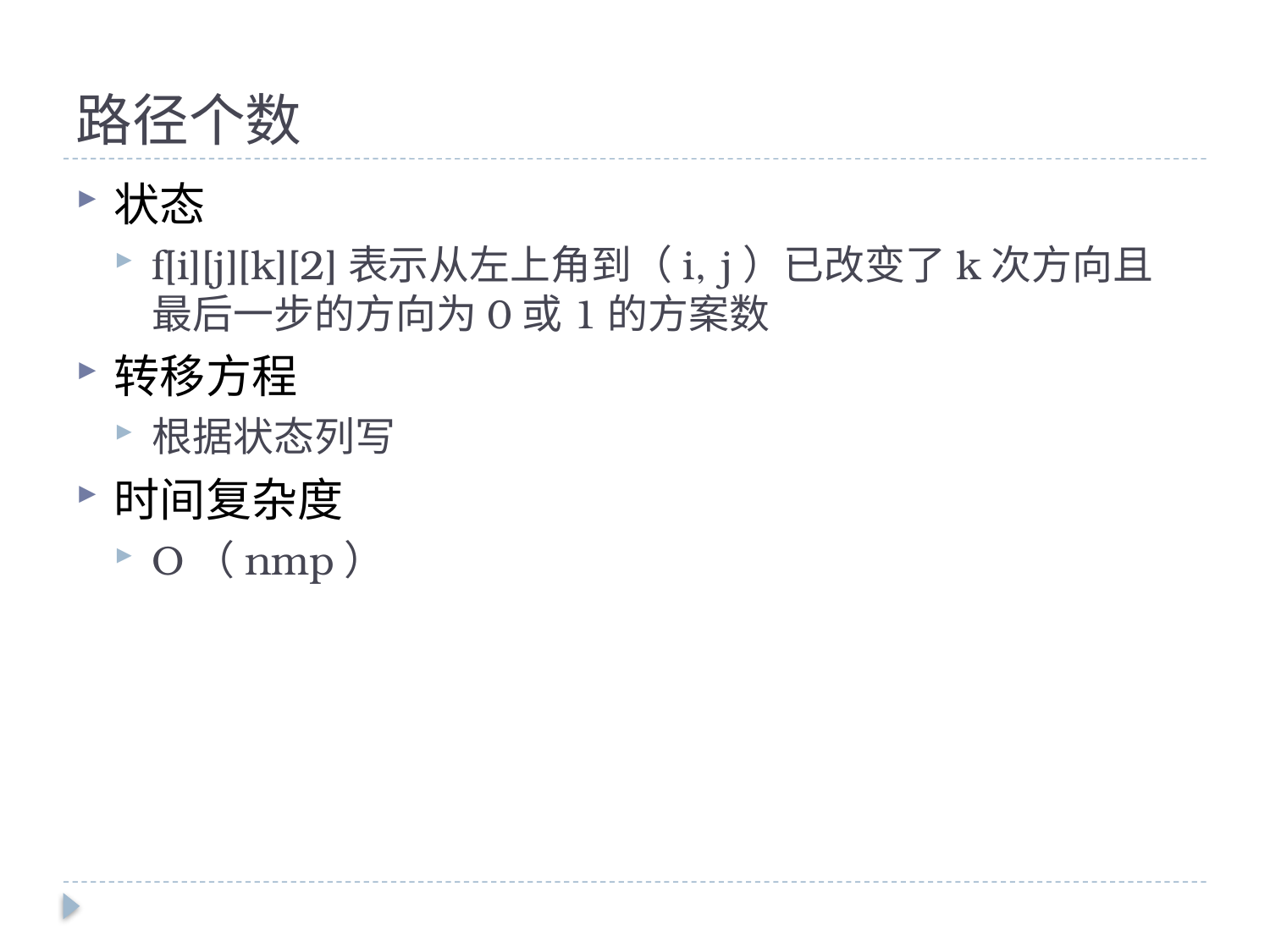

# 路径个数
状态
f[i][j][k][2]表示从左上角到（i, j）已改变了k次方向且最后一步的方向为0或1的方案数
转移方程
根据状态列写
时间复杂度
O（nmp）